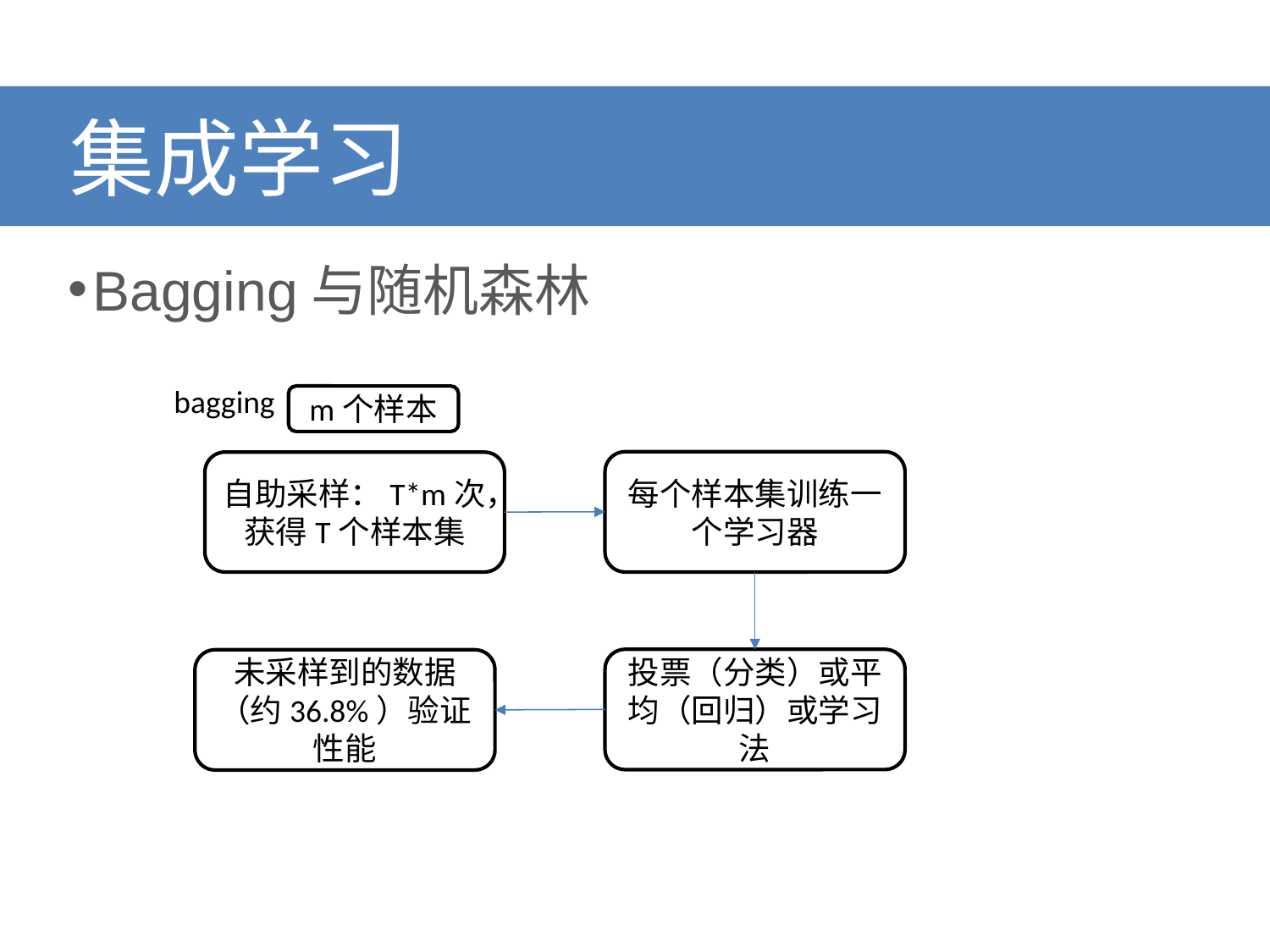

# 集成学习
Bagging与随机森林
bagging
m个样本
每个样本集训练一个学习器
自助采样：T*m次，获得T个样本集
投票（分类）或平均（回归）或学习法
未采样到的数据（约36.8%）验证性能